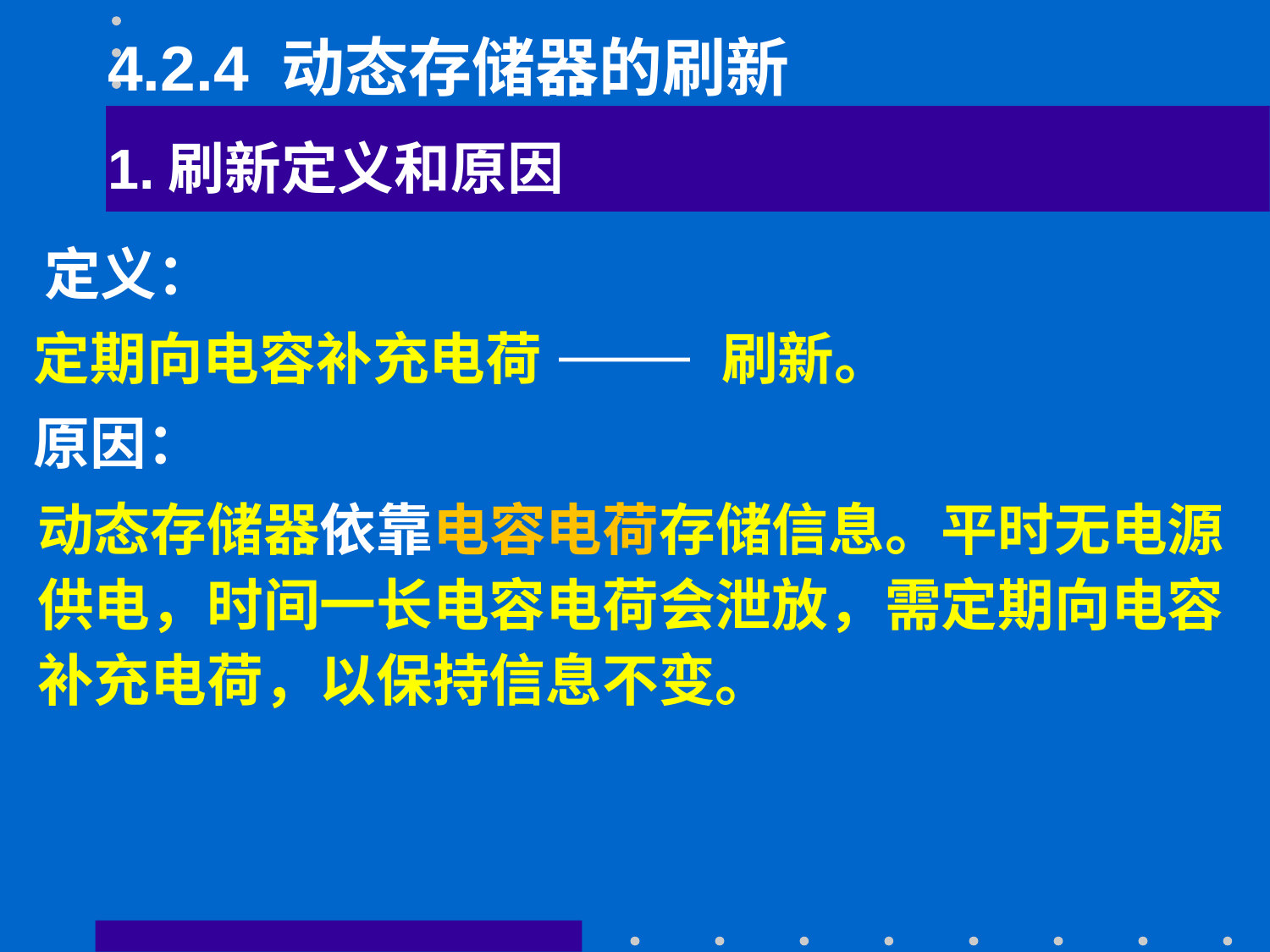

4.2.4 动态存储器的刷新
1.刷新定义和原因
定义：
定期向电容补充电荷
刷新。

原因：
动态存储器依靠电容电荷存储信息。平时无电源
供电，时间一长电容电荷会泄放，需定期向电容
补充电荷，以保持信息不变。